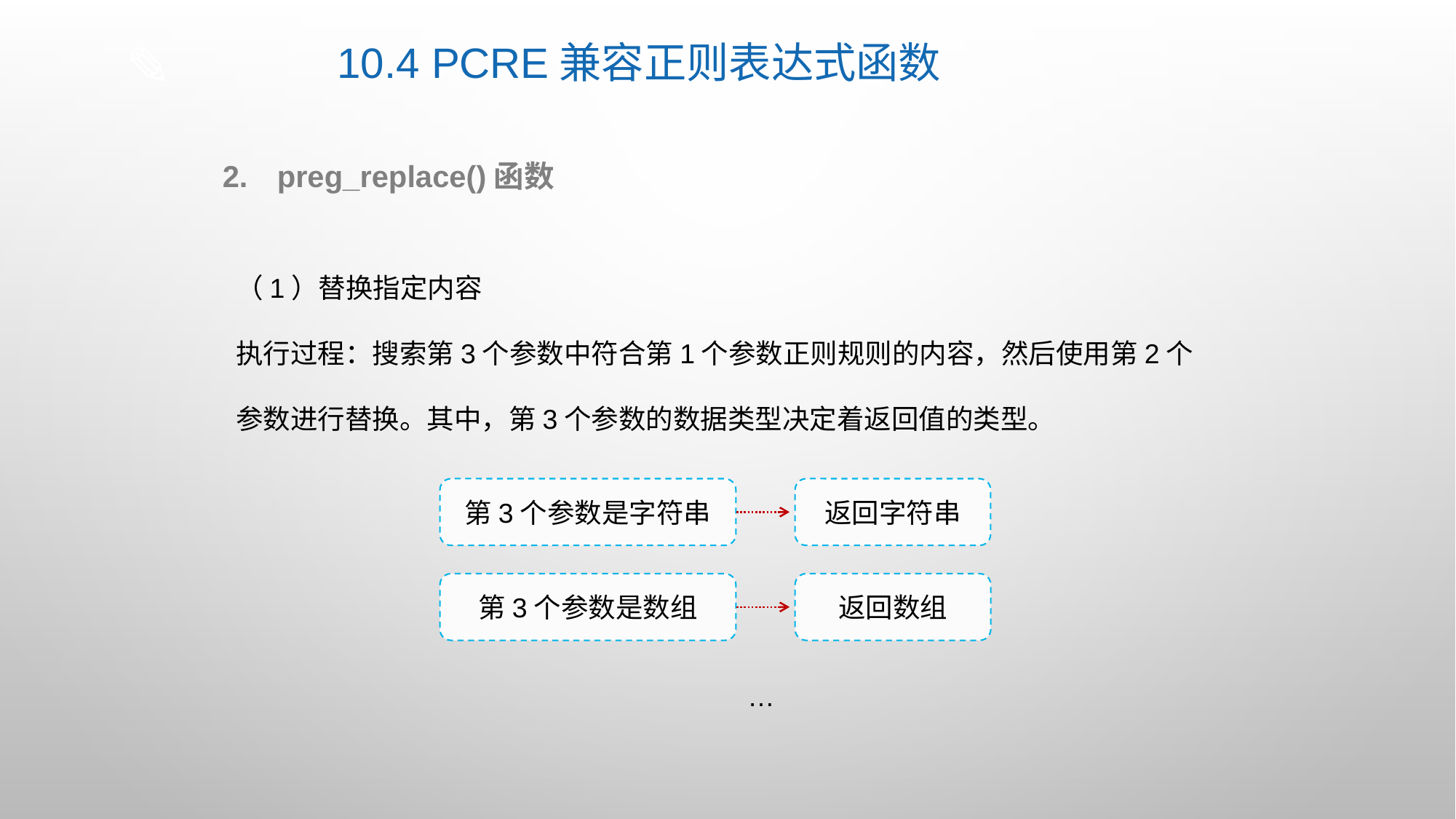

# 10.4 PCRE兼容正则表达式函数
preg_replace()函数
（1）替换指定内容
执行过程：搜索第3个参数中符合第1个参数正则规则的内容，然后使用第2个参数进行替换。其中，第3个参数的数据类型决定着返回值的类型。
第3个参数是字符串
返回字符串
第3个参数是数组
返回数组
…